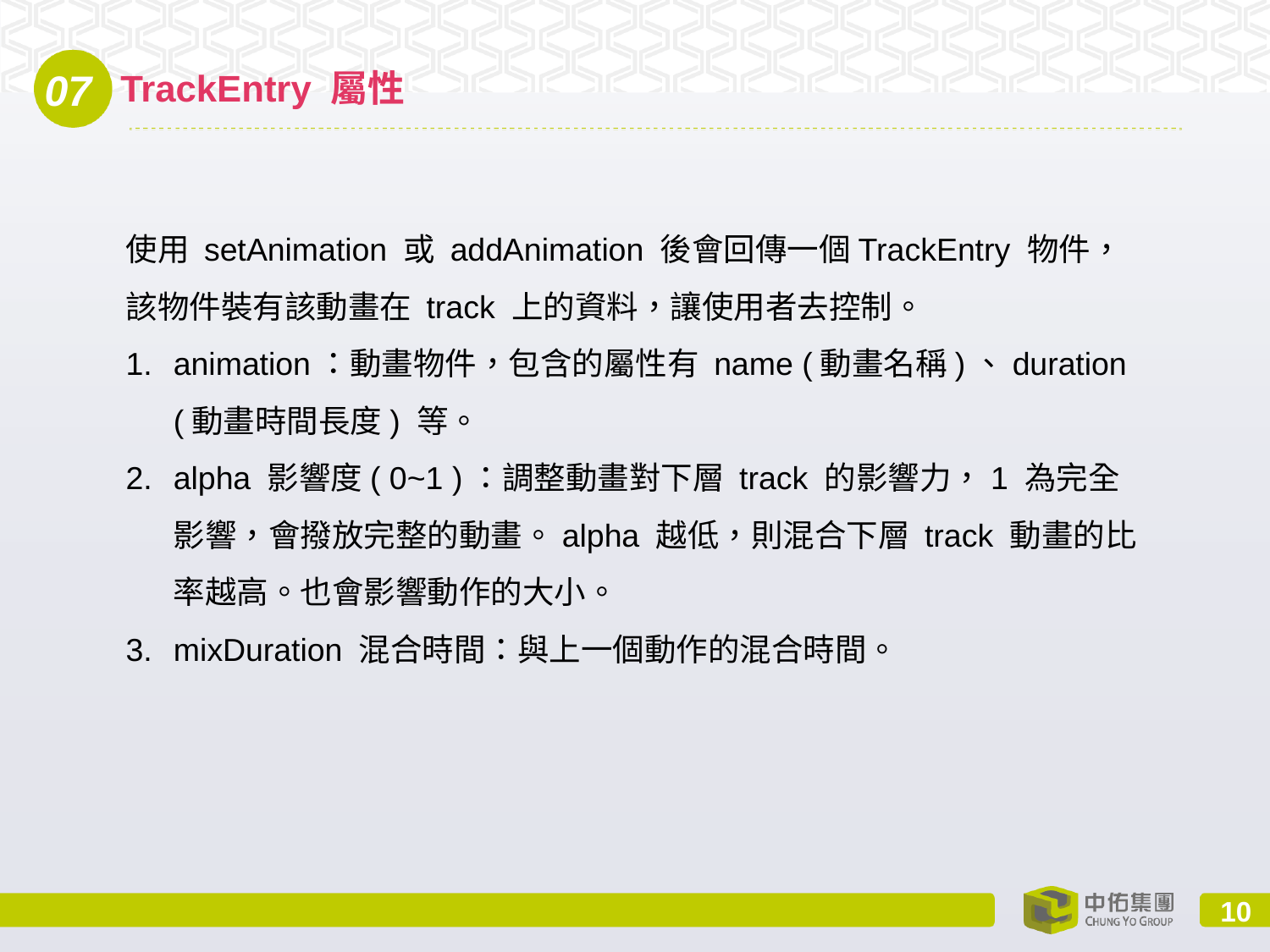

07
TrackEntry 屬性
使用 setAnimation 或 addAnimation 後會回傳一個TrackEntry 物件，該物件裝有該動畫在 track 上的資料，讓使用者去控制。
animation：動畫物件，包含的屬性有 name (動畫名稱)、duration (動畫時間長度) 等。
alpha 影響度( 0~1 )：調整動畫對下層 track 的影響力，1 為完全影響，會撥放完整的動畫。alpha 越低，則混合下層 track 動畫的比率越高。也會影響動作的大小。
mixDuration 混合時間：與上一個動作的混合時間。

10